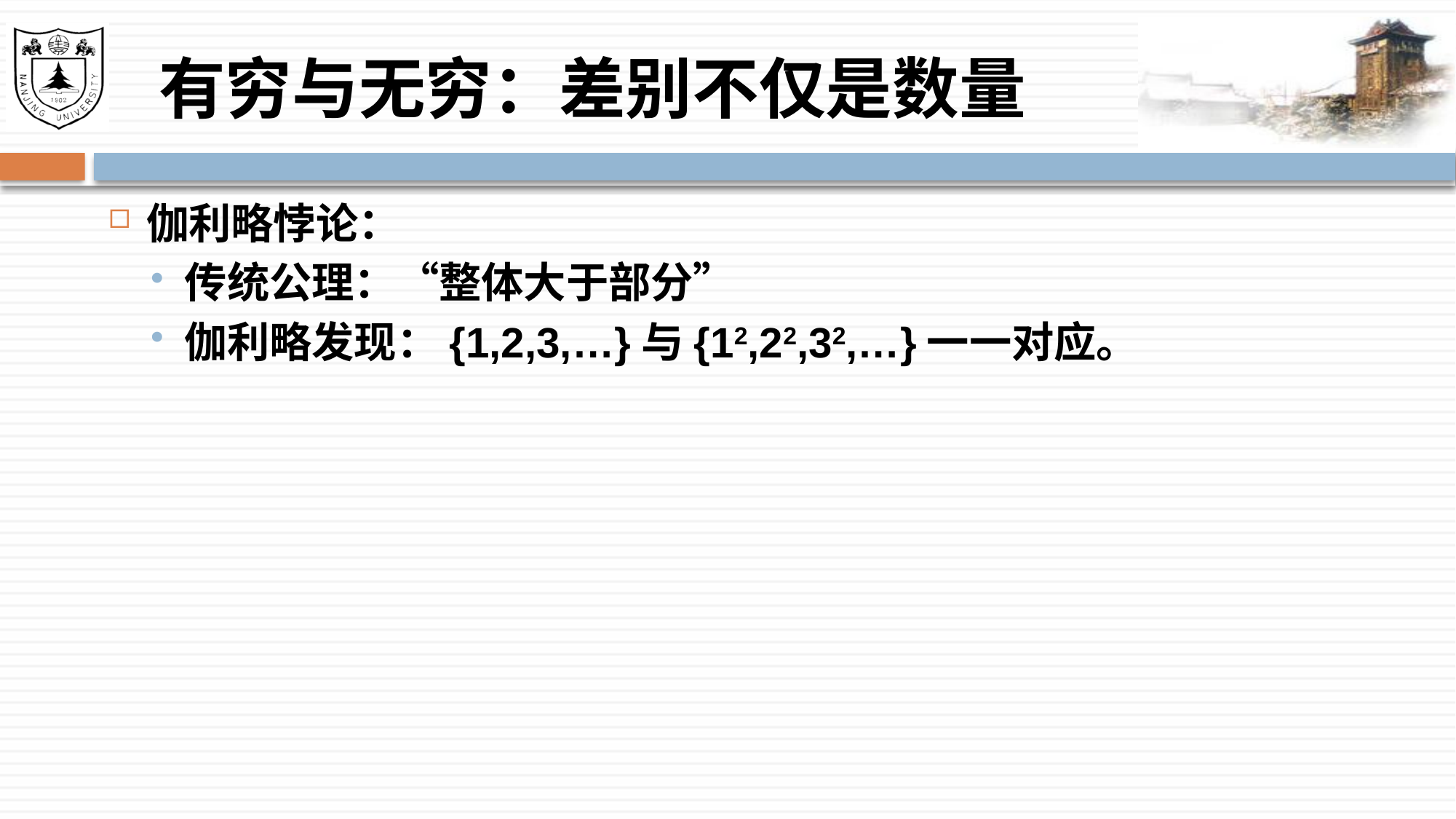

# 有穷与无穷：差别不仅是数量
伽利略悖论：
传统公理：“整体大于部分”
伽利略发现：{1,2,3,…}与{12,22,32,…}一一对应。